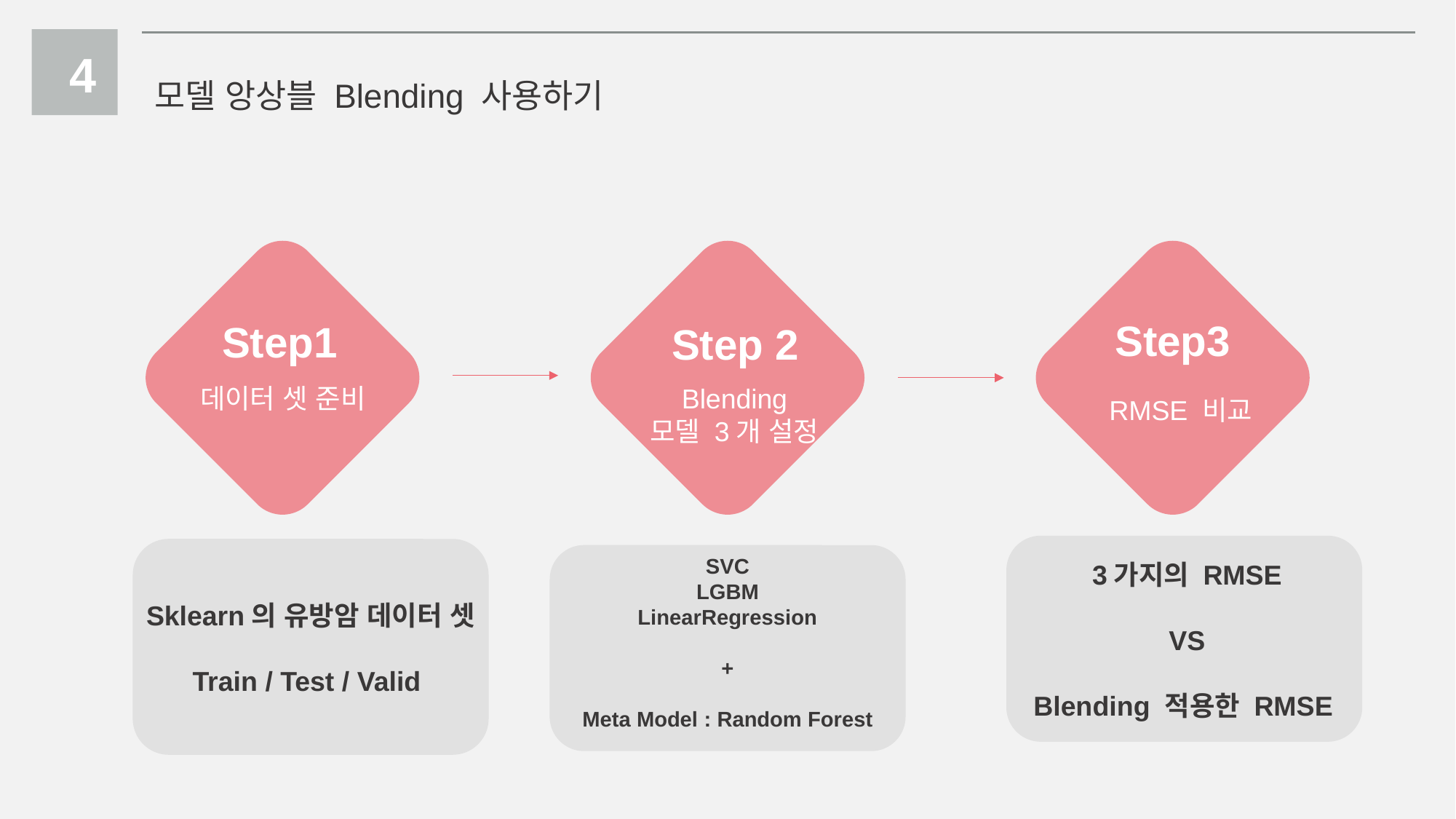

4
모델 앙상블 Blending 사용하기

Step3
Step1
Step 2
데이터 셋 준비
Blending
모델 3개 설정
RMSE 비교

3가지의 RMSE

VS

Blending 적용한 RMSE

SVC
LGBM
LinearRegression

+

Meta Model : Random Forest

Sklearn의 유방암 데이터 셋

Train / Test / Valid